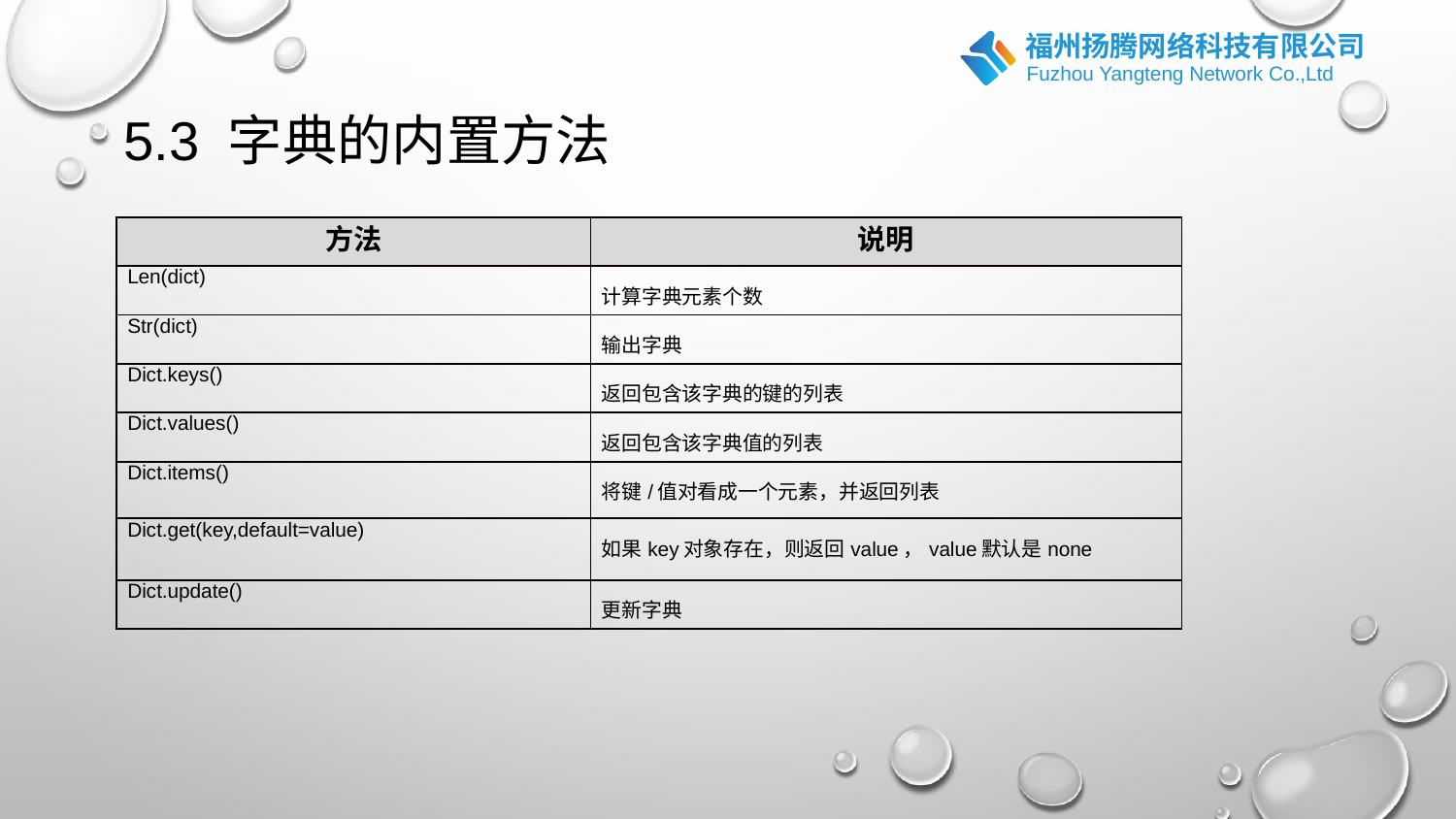

# 5.3 字典的内置方法
| 方法 | 说明 |
| --- | --- |
| Len(dict) | 计算字典元素个数 |
| Str(dict) | 输出字典 |
| Dict.keys() | 返回包含该字典的键的列表 |
| Dict.values() | 返回包含该字典值的列表 |
| Dict.items() | 将键/值对看成一个元素，并返回列表 |
| Dict.get(key,default=value) | 如果key对象存在，则返回value，value默认是none |
| Dict.update() | 更新字典 |